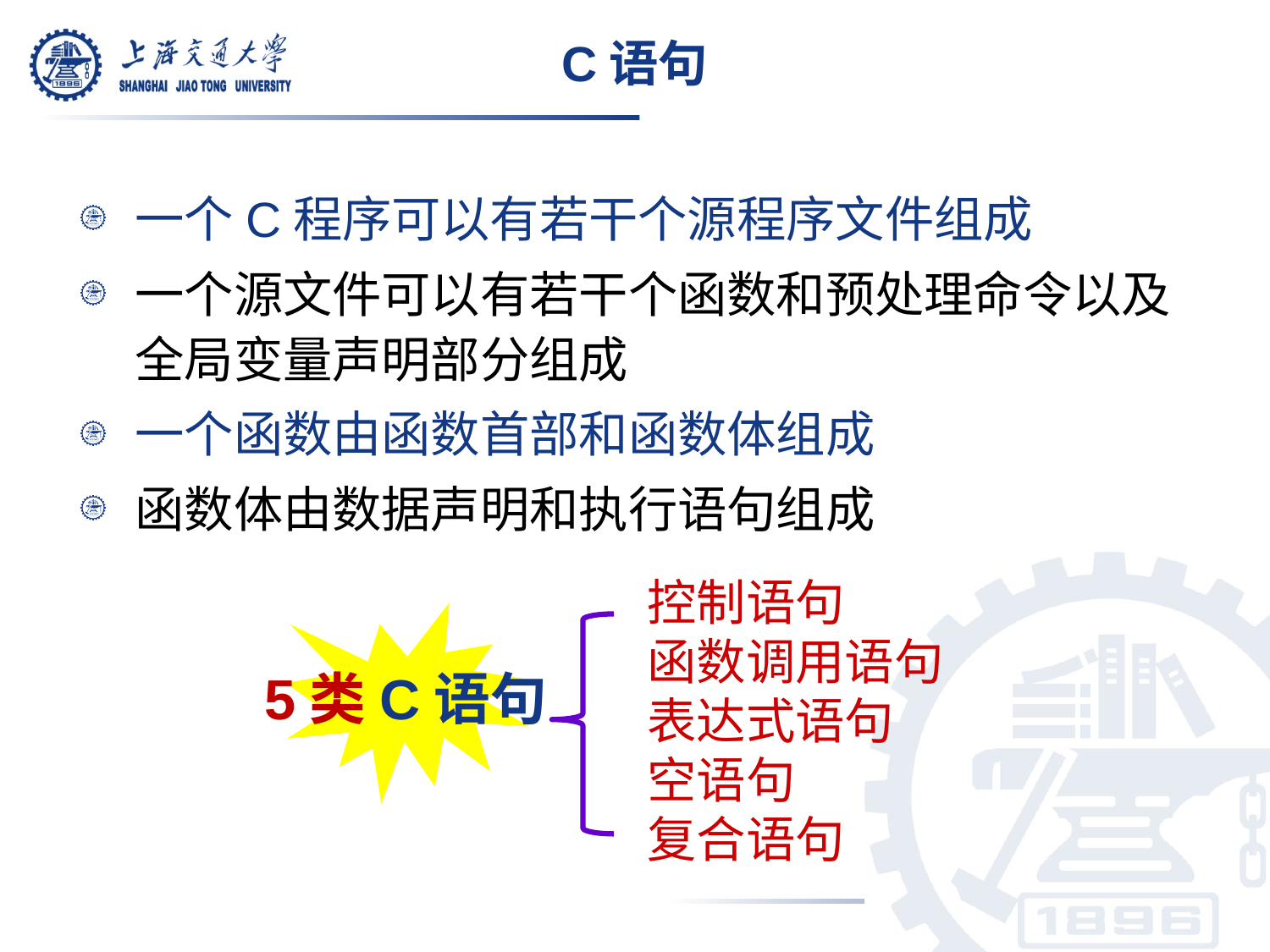

# C语句
一个C程序可以有若干个源程序文件组成
一个源文件可以有若干个函数和预处理命令以及全局变量声明部分组成
一个函数由函数首部和函数体组成
函数体由数据声明和执行语句组成

控制语句
函数调用语句
表达式语句
空语句
复合语句
5类C语句